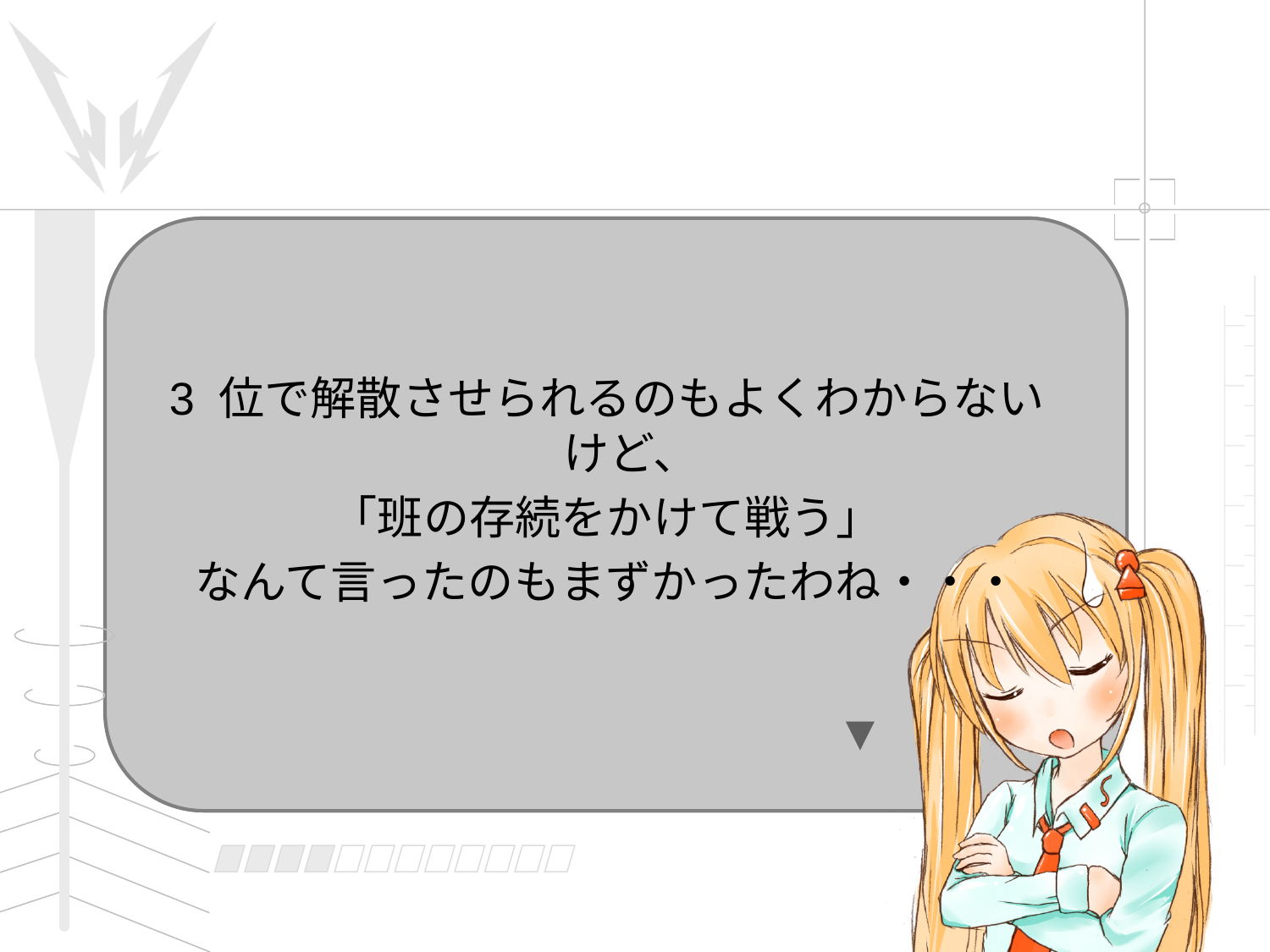

#
3 位で解散させられるのもよくわからないけど、
「班の存続をかけて戦う」
なんて言ったのもまずかったわね・・・